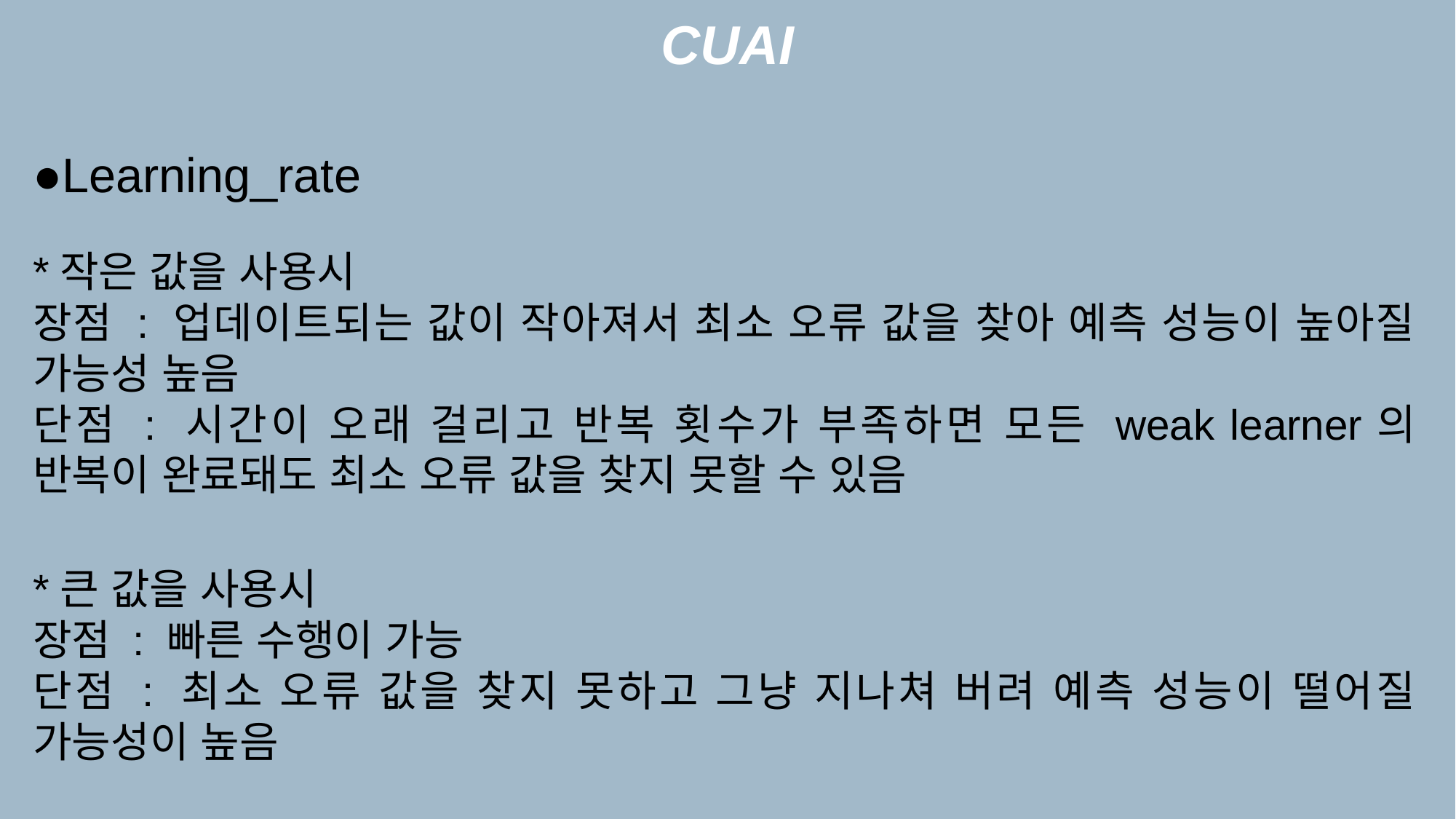

CUAI
●Learning_rate
*작은 값을 사용시
장점 : 업데이트되는 값이 작아져서 최소 오류 값을 찾아 예측 성능이 높아질 가능성 높음
단점 : 시간이 오래 걸리고 반복 횟수가 부족하면 모든 weak learner의 반복이 완료돼도 최소 오류 값을 찾지 못할 수 있음
*큰 값을 사용시
장점 : 빠른 수행이 가능
단점 : 최소 오류 값을 찾지 못하고 그냥 지나쳐 버려 예측 성능이 떨어질 가능성이 높음